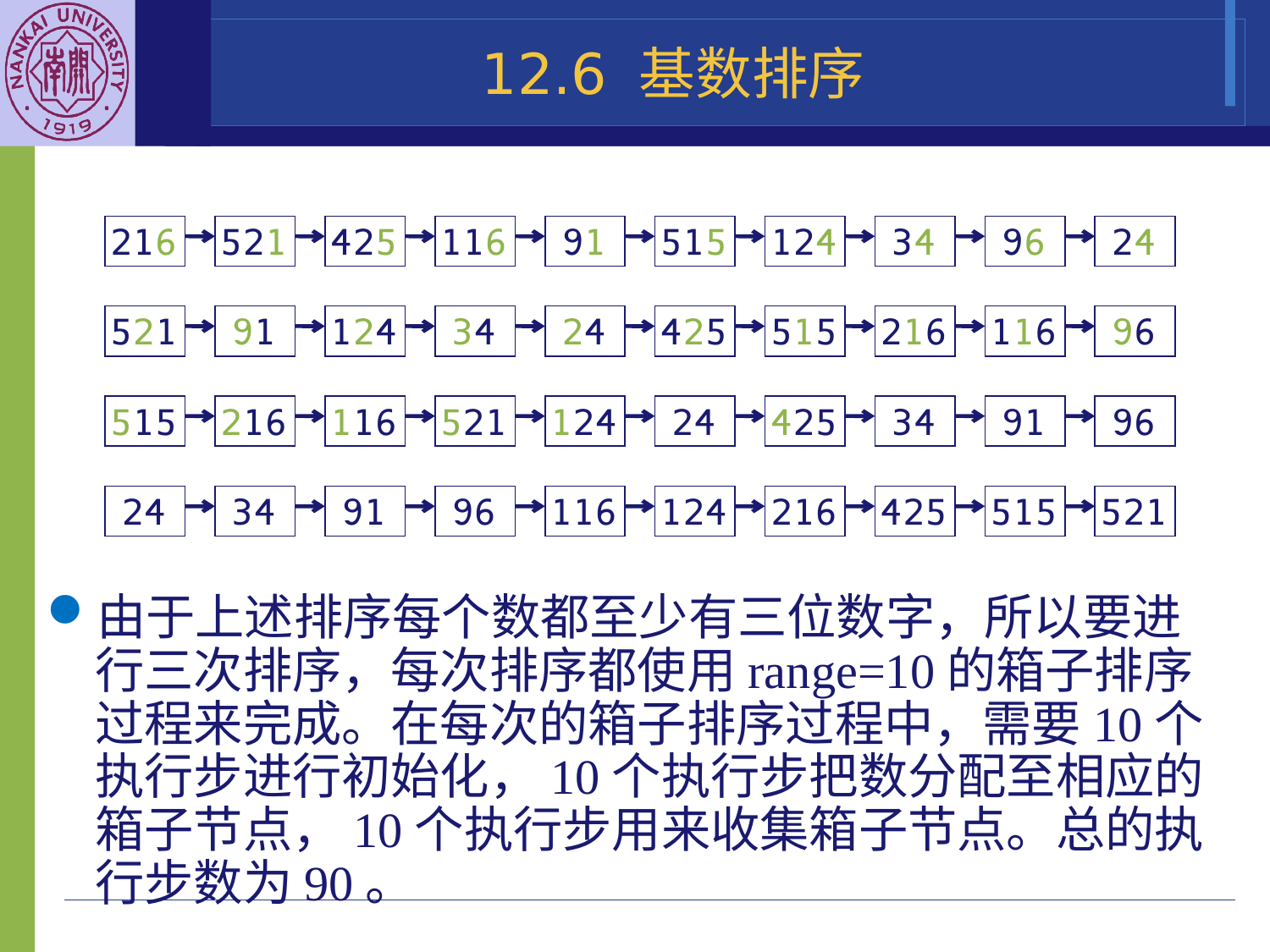

# 12.6 基数排序
216
521
425
116
91
515
124
34
96
24

521
91
124
34
24
425
515
216
116
96

515
216
116
521
124
24
425
34
91
96

24
34
91
96
116
124
216
425
515
521

由于上述排序每个数都至少有三位数字，所以要进行三次排序，每次排序都使用range=10的箱子排序过程来完成。在每次的箱子排序过程中，需要10个执行步进行初始化，10个执行步把数分配至相应的箱子节点，10个执行步用来收集箱子节点。总的执行步数为90。
58